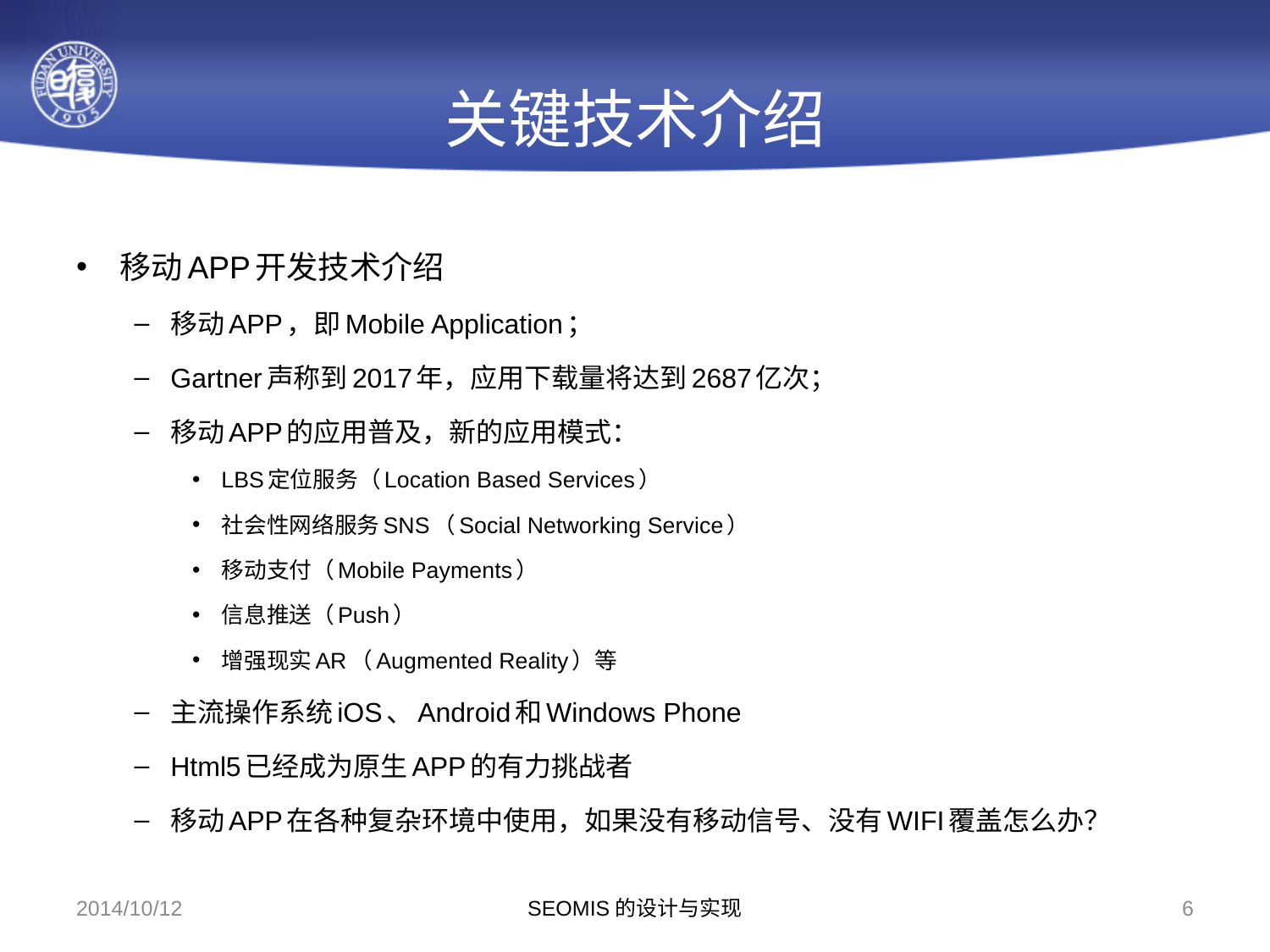

# 关键技术介绍
移动APP开发技术介绍
移动APP，即Mobile Application；
Gartner声称到2017年，应用下载量将达到2687亿次；
移动APP的应用普及，新的应用模式：
LBS定位服务（Location Based Services）
社会性网络服务SNS（Social Networking Service）
移动支付（Mobile Payments）
信息推送（Push）
增强现实AR（Augmented Reality）等
主流操作系统iOS、Android和Windows Phone
Html5已经成为原生APP的有力挑战者
移动APP在各种复杂环境中使用，如果没有移动信号、没有WIFI覆盖怎么办？
2014/10/12
SEOMIS的设计与实现
6